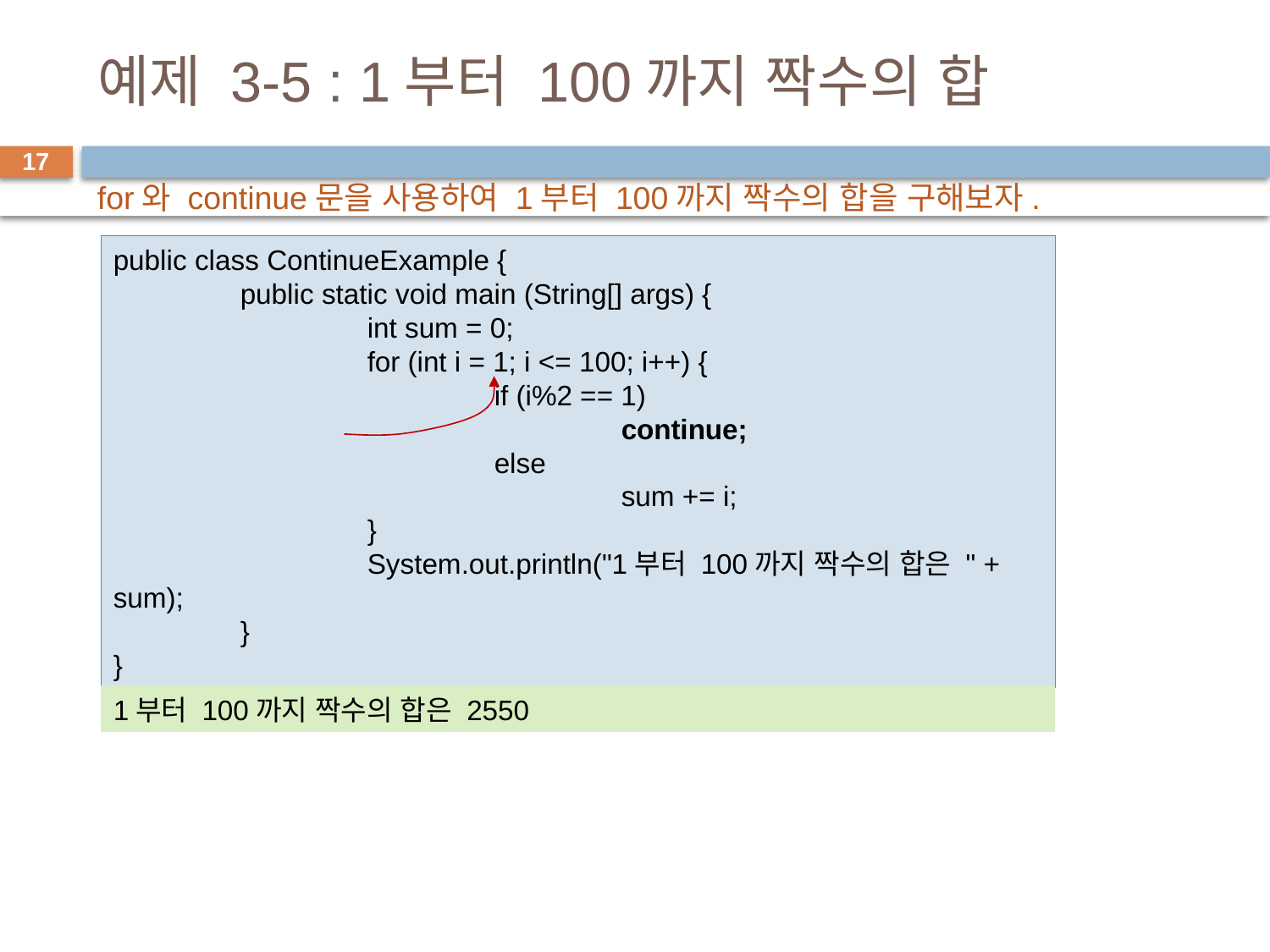

# 예제 3-5 : 1부터 100까지 짝수의 합
17
for와 continue문을 사용하여 1부터 100까지 짝수의 합을 구해보자.
public class ContinueExample {
	public static void main (String[] args) {
		int sum = 0;
		for (int i = 1; i <= 100; i++) {
			if (i%2 == 1)
				continue;
			else
				sum += i;
		}
		System.out.println("1부터 100까지 짝수의 합은 " + sum);
	}
}

1부터 100까지 짝수의 합은 2550